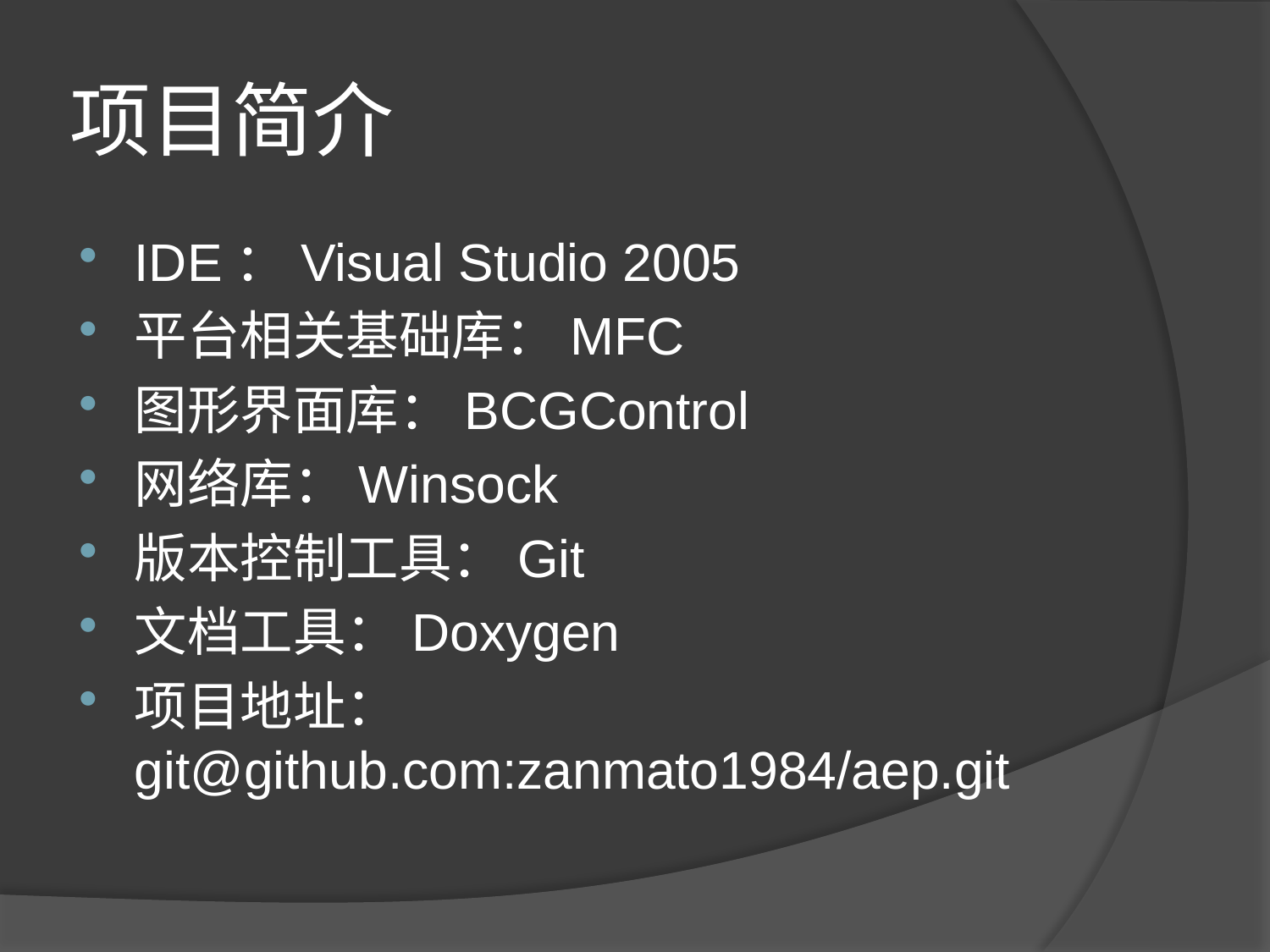

# 项目简介
IDE：Visual Studio 2005
平台相关基础库：MFC
图形界面库：BCGControl
网络库：Winsock
版本控制工具：Git
文档工具：Doxygen
项目地址：git@github.com:zanmato1984/aep.git